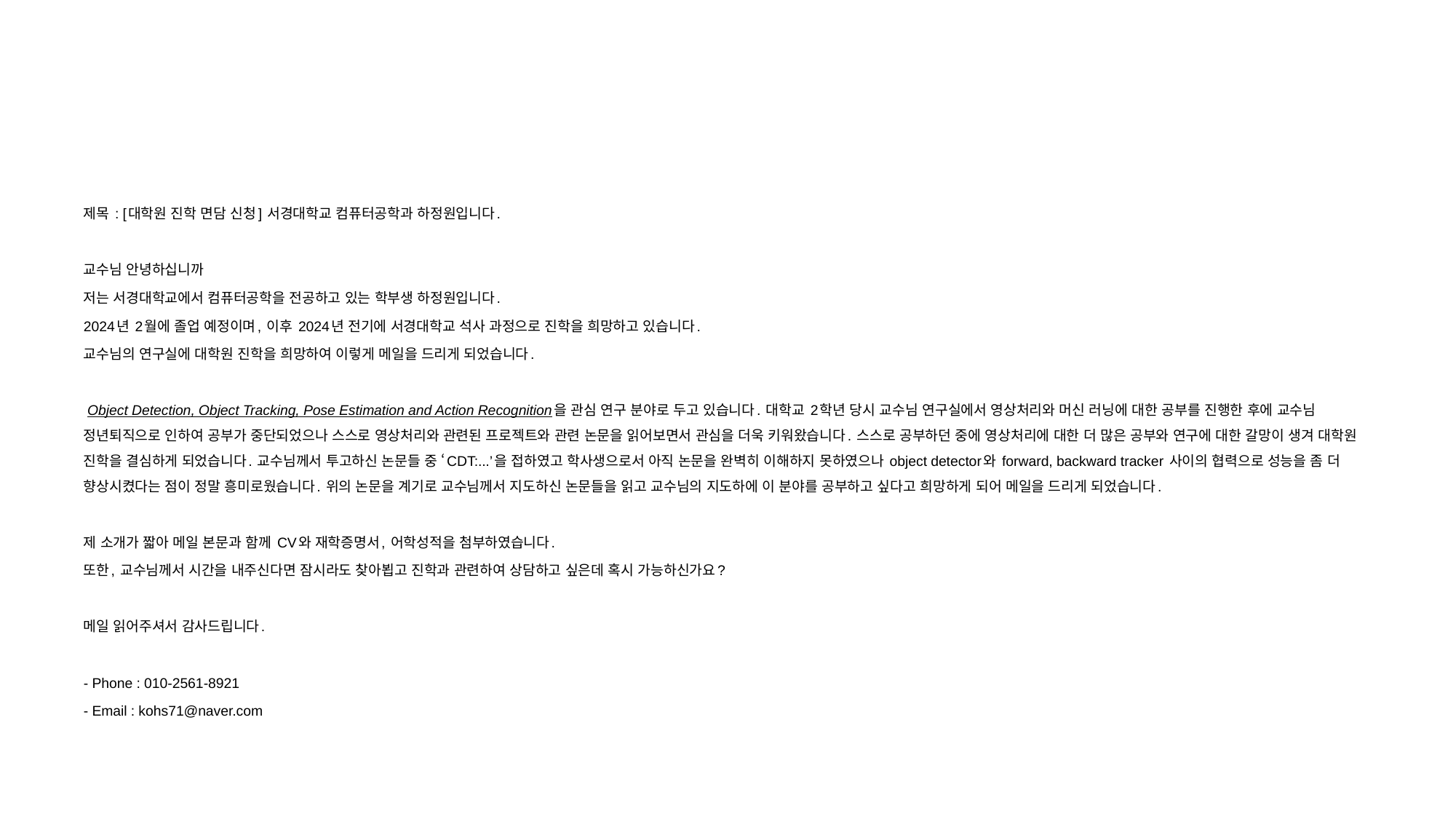

#
제목 : [대학원 진학 면담 신청] 서경대학교 컴퓨터공학과 하정원입니다.

교수님 안녕하십니까
저는 서경대학교에서 컴퓨터공학을 전공하고 있는 학부생 하정원입니다.
2024년 2월에 졸업 예정이며, 이후 2024년 전기에 서경대학교 석사 과정으로 진학을 희망하고 있습니다.
교수님의 연구실에 대학원 진학을 희망하여 이렇게 메일을 드리게 되었습니다.

 Object Detection, Object Tracking, Pose Estimation and Action Recognition을 관심 연구 분야로 두고 있습니다. 대학교 2학년 당시 교수님 연구실에서 영상처리와 머신 러닝에 대한 공부를 진행한 후에 교수님 정년퇴직으로 인하여 공부가 중단되었으나 스스로 영상처리와 관련된 프로젝트와 관련 논문을 읽어보면서 관심을 더욱 키워왔습니다. 스스로 공부하던 중에 영상처리에 대한 더 많은 공부와 연구에 대한 갈망이 생겨 대학원 진학을 결심하게 되었습니다. 교수님께서 투고하신 논문들 중 ‘CDT:...’을 접하였고 학사생으로서 아직 논문을 완벽히 이해하지 못하였으나 object detector와 forward, backward tracker 사이의 협력으로 성능을 좀 더 향상시켰다는 점이 정말 흥미로웠습니다. 위의 논문을 계기로 교수님께서 지도하신 논문들을 읽고 교수님의 지도하에 이 분야를 공부하고 싶다고 희망하게 되어 메일을 드리게 되었습니다.

제 소개가 짧아 메일 본문과 함께 CV와 재학증명서, 어학성적을 첨부하였습니다.
또한, 교수님께서 시간을 내주신다면 잠시라도 찾아뵙고 진학과 관련하여 상담하고 싶은데 혹시 가능하신가요?

메일 읽어주셔서 감사드립니다.

- Phone : 010-2561-8921
- Email : kohs71@naver.com